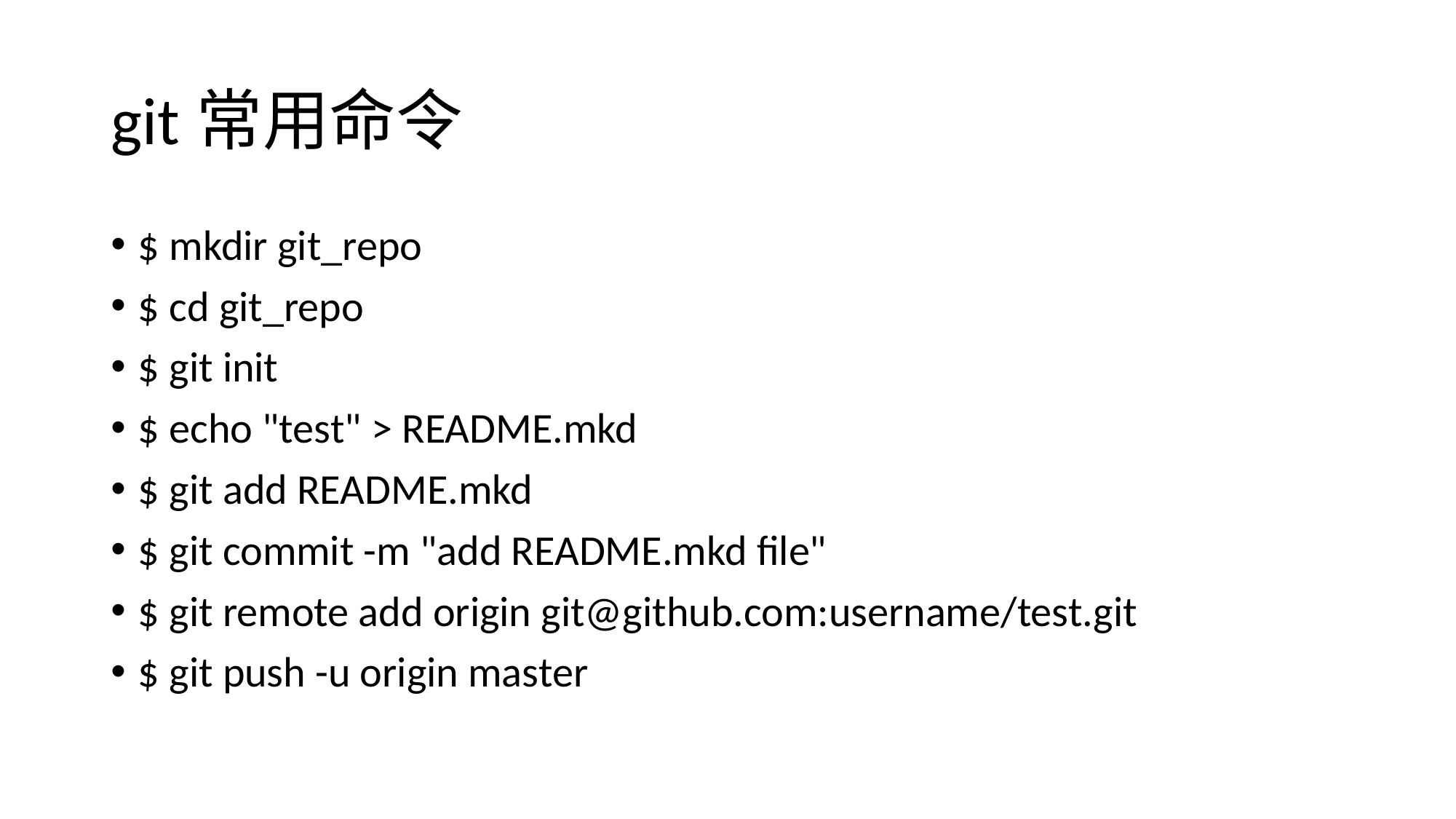

# git常用命令
$ mkdir git_repo
$ cd git_repo
$ git init
$ echo "test" > README.mkd
$ git add README.mkd
$ git commit -m "add README.mkd file"
$ git remote add origin git@github.com:username/test.git
$ git push -u origin master